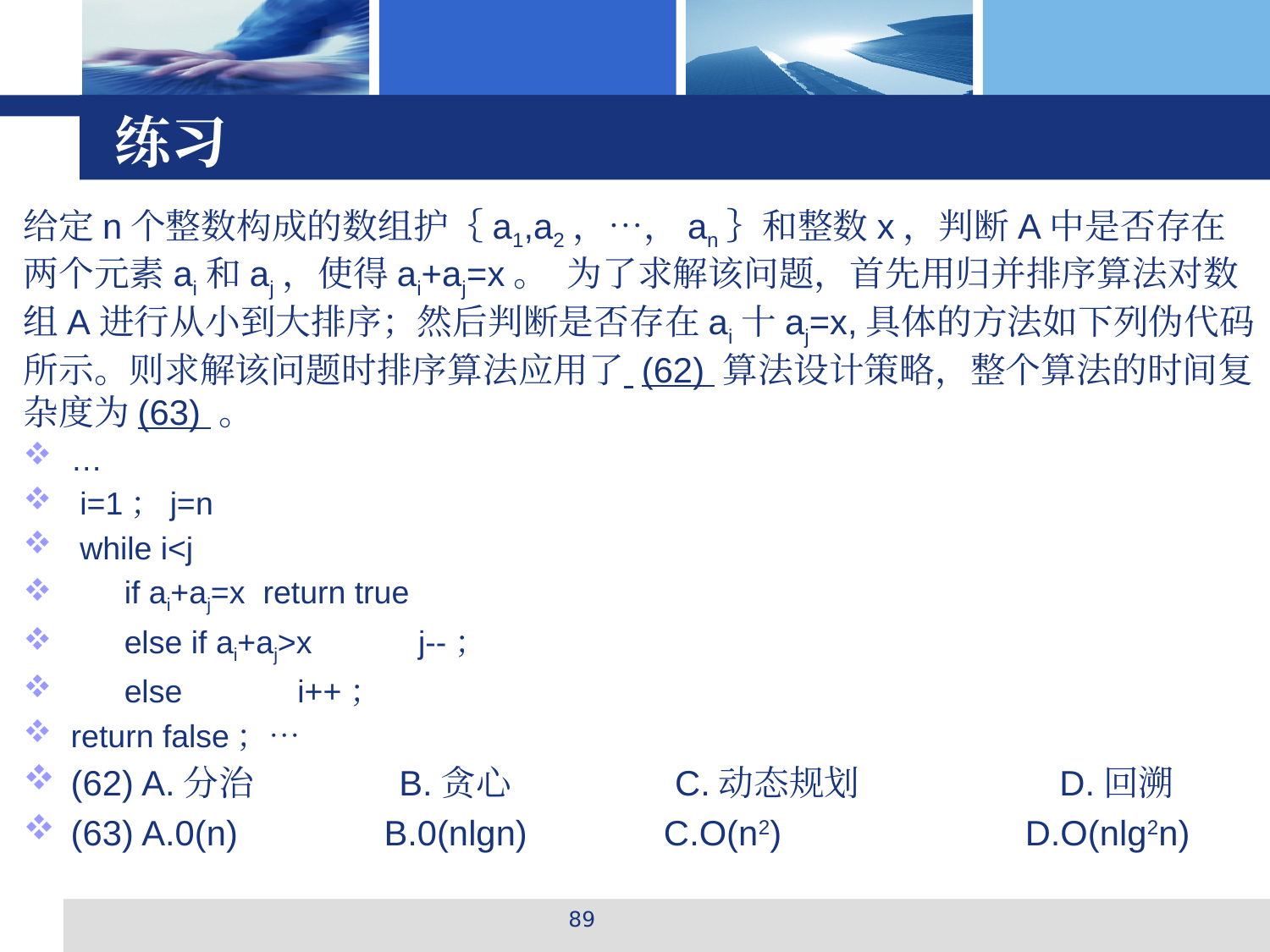

# 练习
给定n个整数构成的数组护｛a1,a2，…，an｝和整数x，判断A中是否存在两个元素ai和aj，使得ai+aj=x。  为了求解该问题，首先用归并排序算法对数组A进行从小到大排序；然后判断是否存在ai十aj=x,具体的方法如下列伪代码所示。则求解该问题时排序算法应用了 (62) 算法设计策略，整个算法的时间复杂度为(63) 。
…
 i=1；j=n
 while i<j
      if ai+aj=x  return true
      else if ai+aj>x            j--；
      else             i++；
return false；…
(62) A.分治               B.贪心                 C.动态规划                     D.回溯
(63) A.0(n)               B.0(nlgn)              C.O(n2)                         D.O(nlg2n)

89